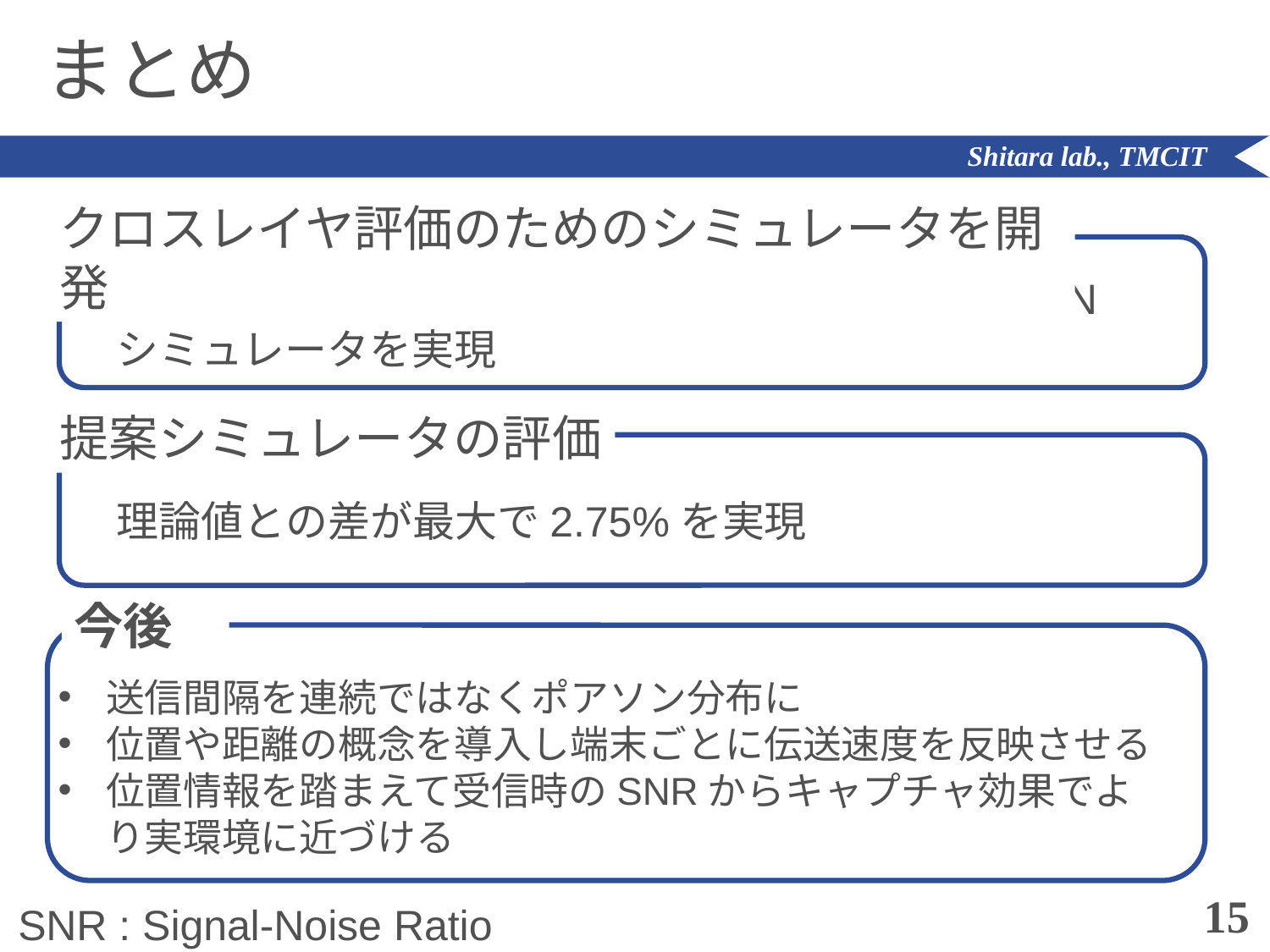

# まとめ
クロスレイヤ評価のためのシミュレータを開発

物理層シミュレータと組み合わせるための無線LAN
シミュレータを実現
提案シミュレータの評価

理論値との差が最大で2.75%を実現
今後

送信間隔を連続ではなくポアソン分布に
位置や距離の概念を導入し端末ごとに伝送速度を反映させる
位置情報を踏まえて受信時のSNRからキャプチャ効果でより実環境に近づける

15
SNR : Signal-Noise Ratio